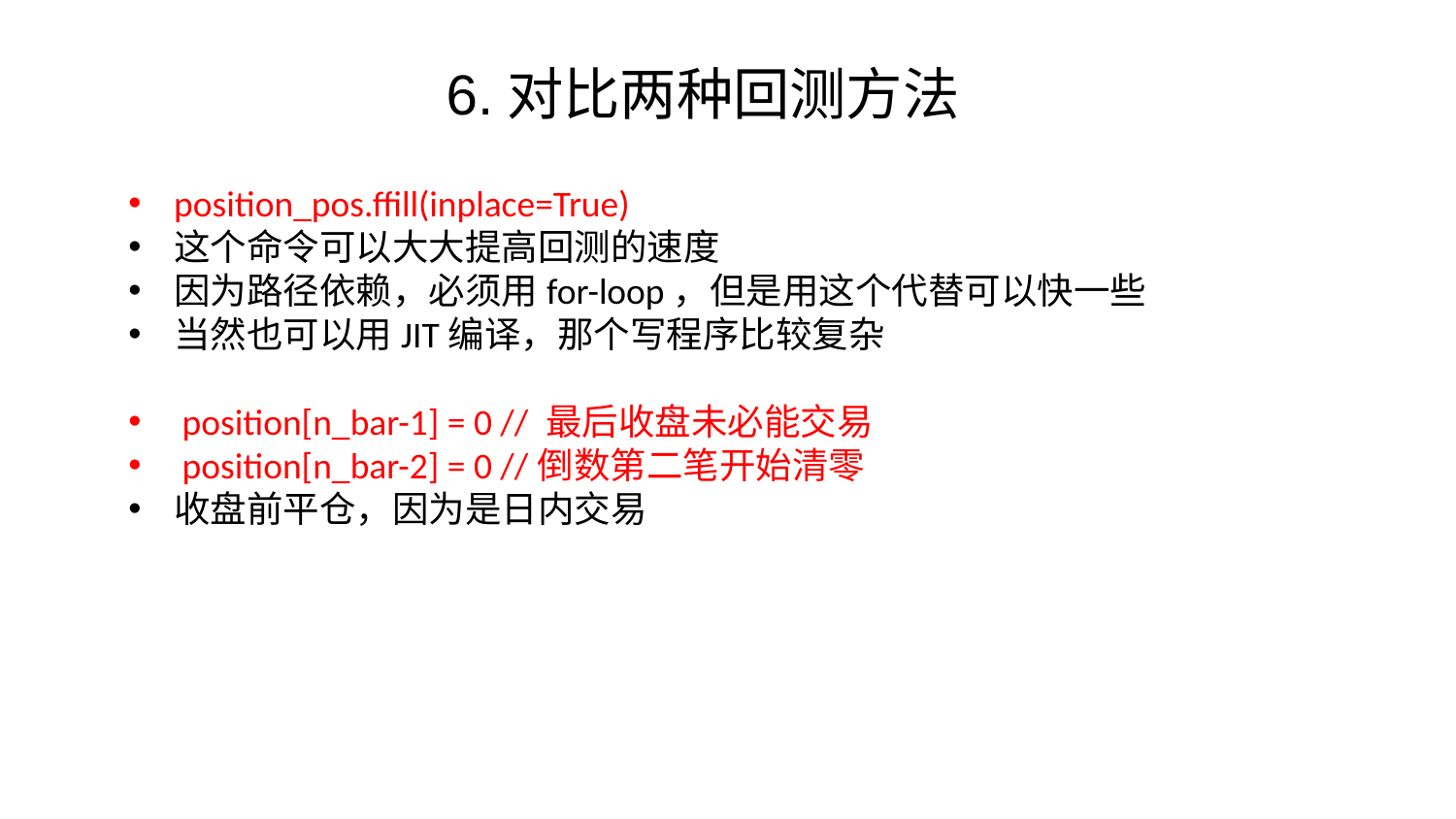

6.对比两种回测方法
position_pos.ffill(inplace=True)
这个命令可以大大提高回测的速度
因为路径依赖，必须用for-loop，但是用这个代替可以快一些
当然也可以用JIT编译，那个写程序比较复杂

 position[n_bar-1] = 0 // 最后收盘未必能交易
 position[n_bar-2] = 0 //倒数第二笔开始清零
收盘前平仓，因为是日内交易